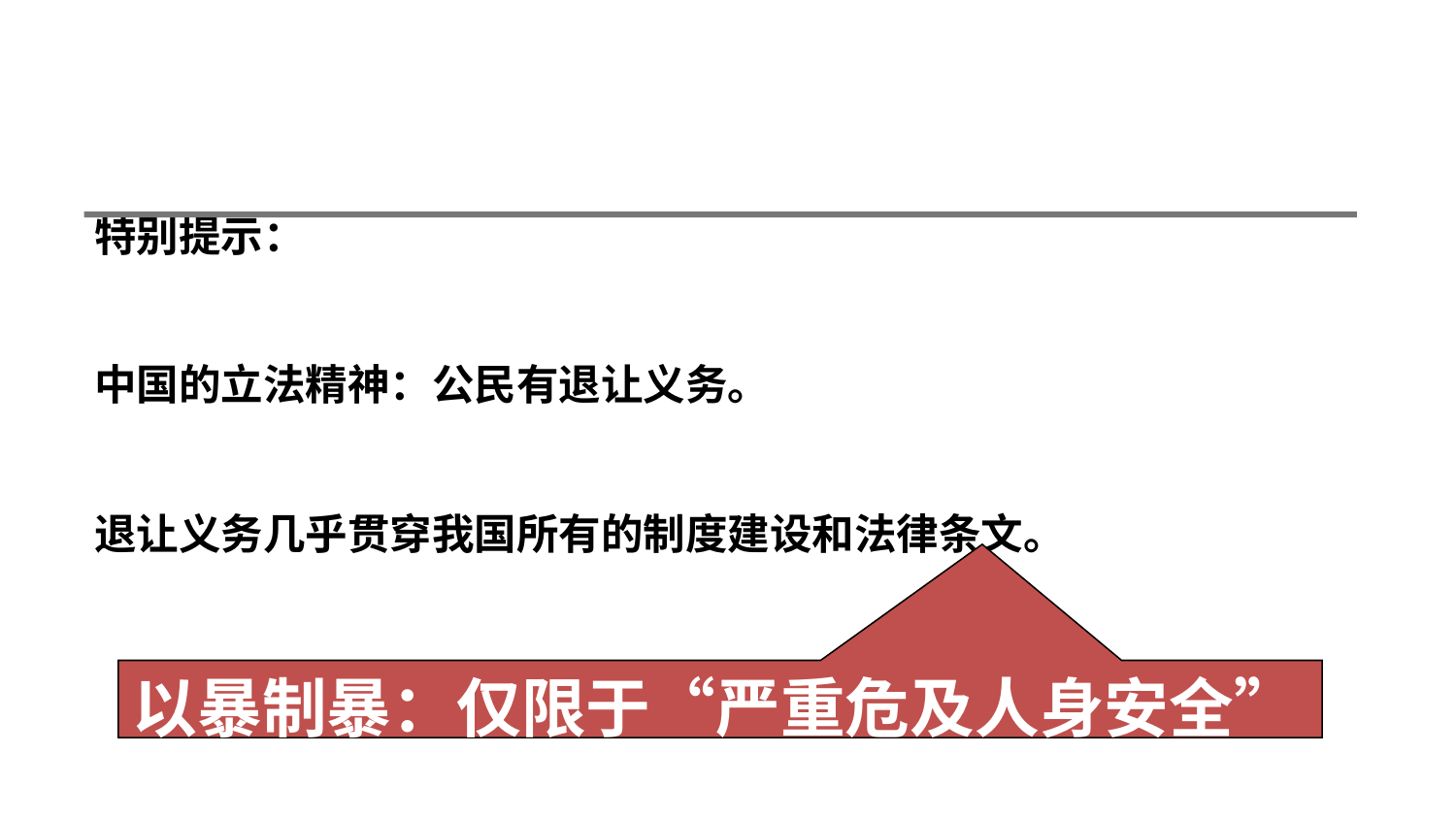

特别提示：
中国的立法精神：公民有退让义务。
退让义务几乎贯穿我国所有的制度建设和法律条文。

以暴制暴：仅限于“严重危及人身安全”